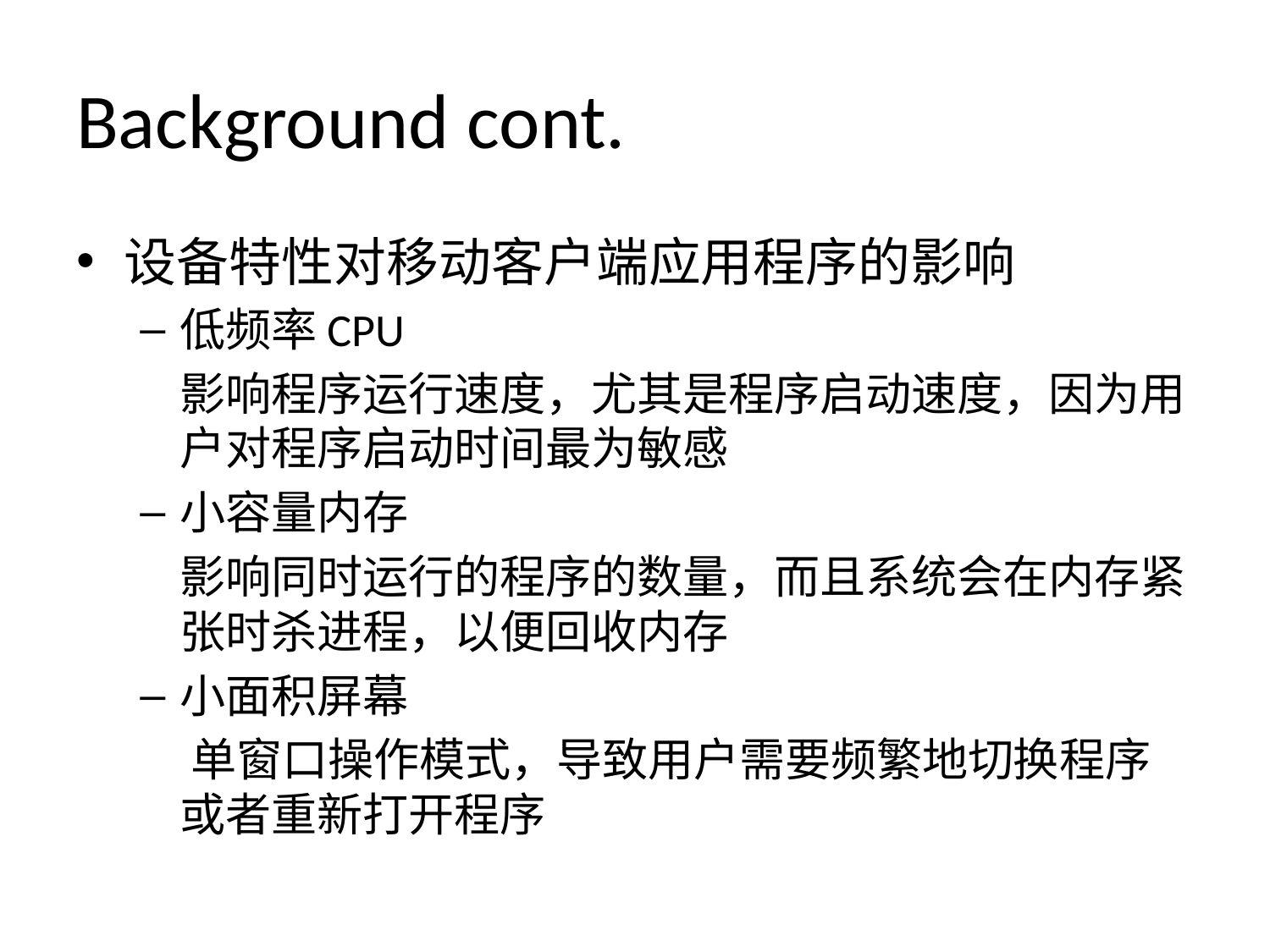

# Background cont.
设备特性对移动客户端应用程序的影响
低频率CPU
	影响程序运行速度，尤其是程序启动速度，因为用户对程序启动时间最为敏感
小容量内存
	影响同时运行的程序的数量，而且系统会在内存紧张时杀进程，以便回收内存
小面积屏幕
    单窗口操作模式，导致用户需要频繁地切换程序或者重新打开程序